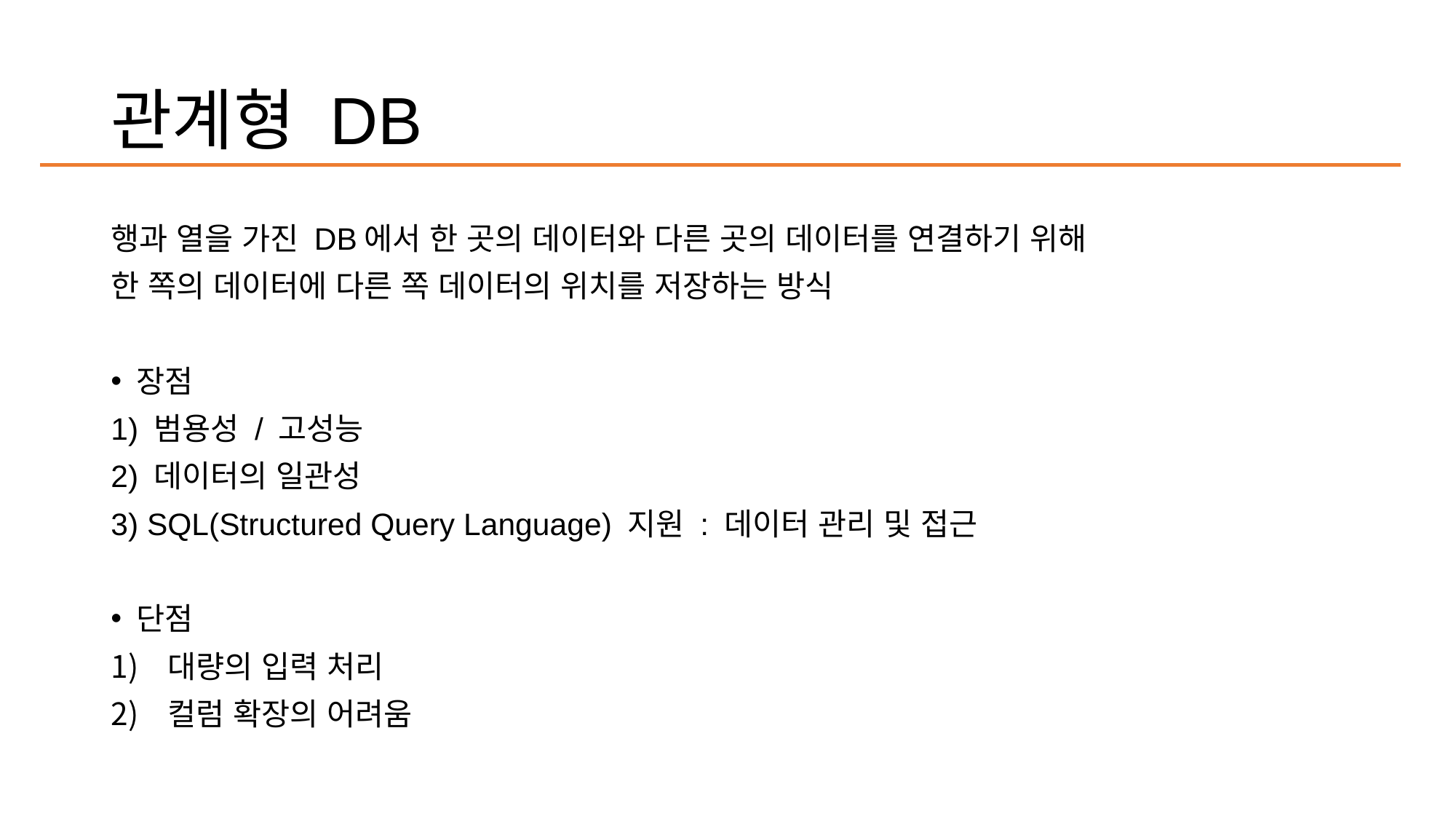

# 관계형 DB
행과 열을 가진 DB에서 한 곳의 데이터와 다른 곳의 데이터를 연결하기 위해
한 쪽의 데이터에 다른 쪽 데이터의 위치를 저장하는 방식

장점
1) 범용성 / 고성능
2) 데이터의 일관성
3) SQL(Structured Query Language) 지원 : 데이터 관리 및 접근

단점
대량의 입력 처리
컬럼 확장의 어려움